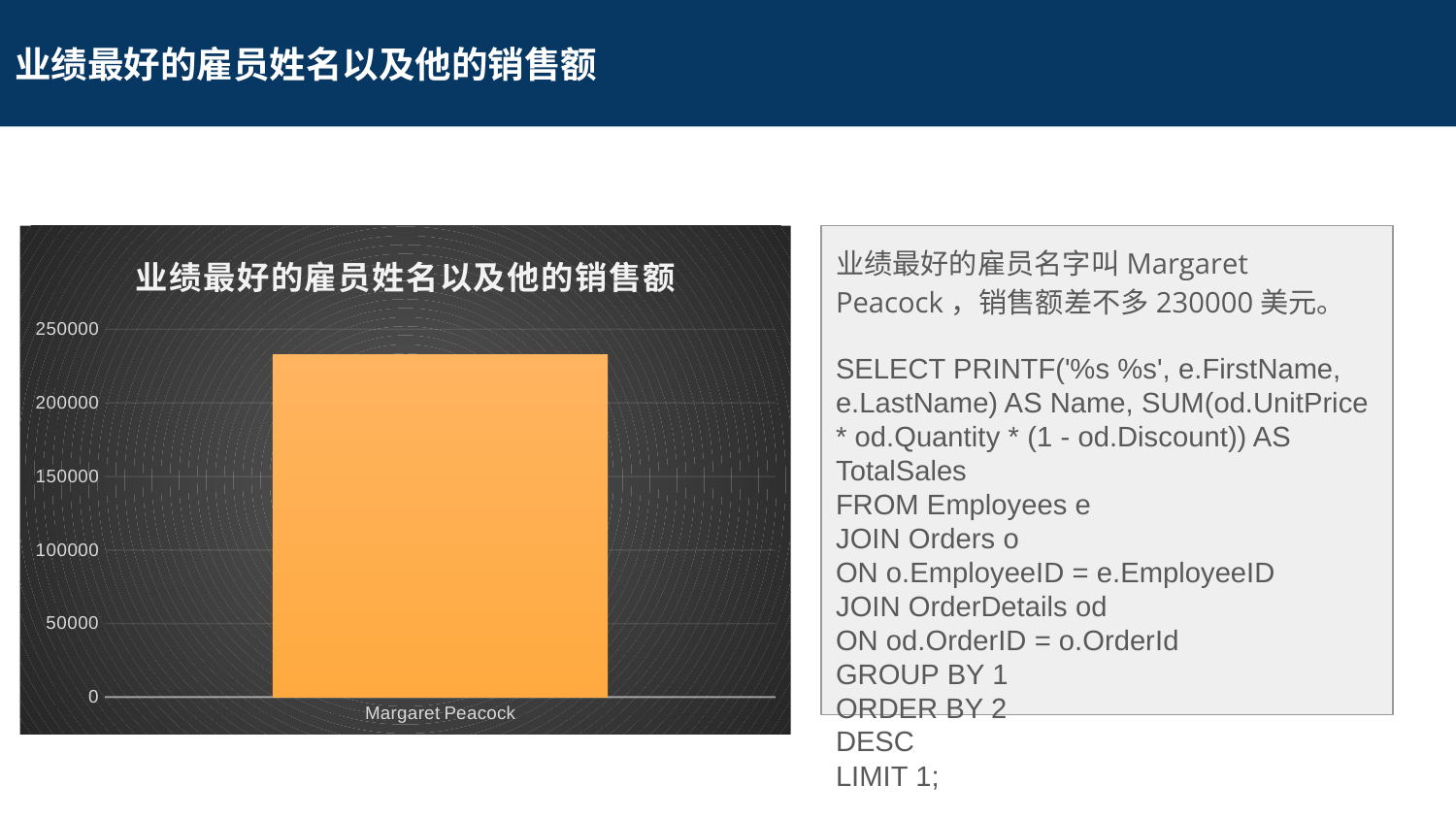

# 业绩最好的雇员姓名以及他的销售额

### Chart: 业绩最好的雇员姓名以及他的销售额

| Category | TotalSales |
|---|---|
| Margaret Peacock | 232890.846 |
<visualization>
业绩最好的雇员名字叫Margaret Peacock，销售额差不多230000美元。
SELECT PRINTF('%s %s', e.FirstName, e.LastName) AS Name, SUM(od.UnitPrice * od.Quantity * (1 - od.Discount)) AS TotalSales
FROM Employees e
JOIN Orders o
ON o.EmployeeID = e.EmployeeID
JOIN OrderDetails od
ON od.OrderID = o.OrderId
GROUP BY 1
ORDER BY 2
DESC
LIMIT 1;